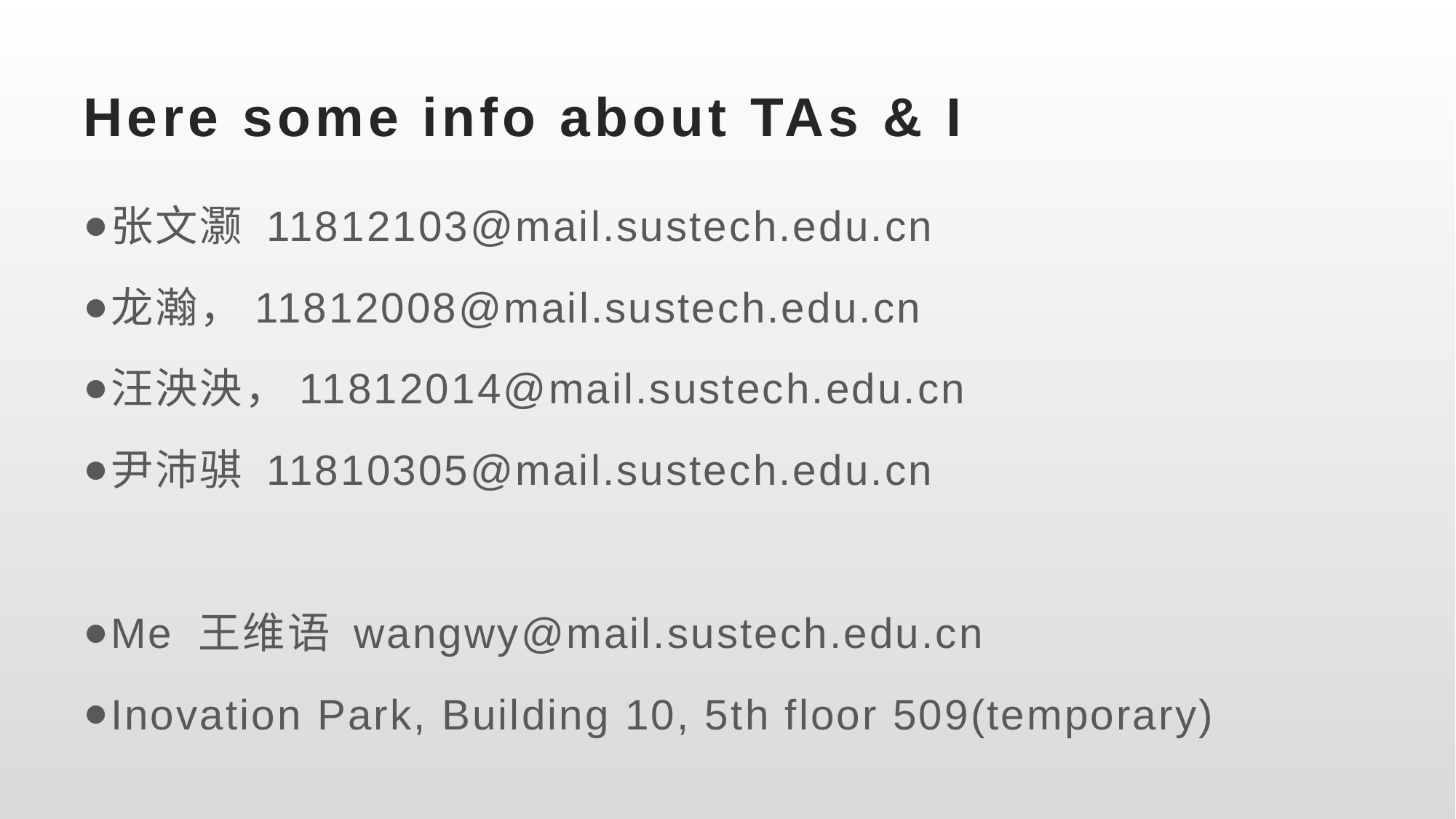

# Here some info about TAs & I
张文灏 11812103@mail.sustech.edu.cn
龙瀚，11812008@mail.sustech.edu.cn
汪泱泱，11812014@mail.sustech.edu.cn
尹沛骐 11810305@mail.sustech.edu.cn

Me 王维语 wangwy@mail.sustech.edu.cn
Inovation Park, Building 10, 5th floor 509(temporary)